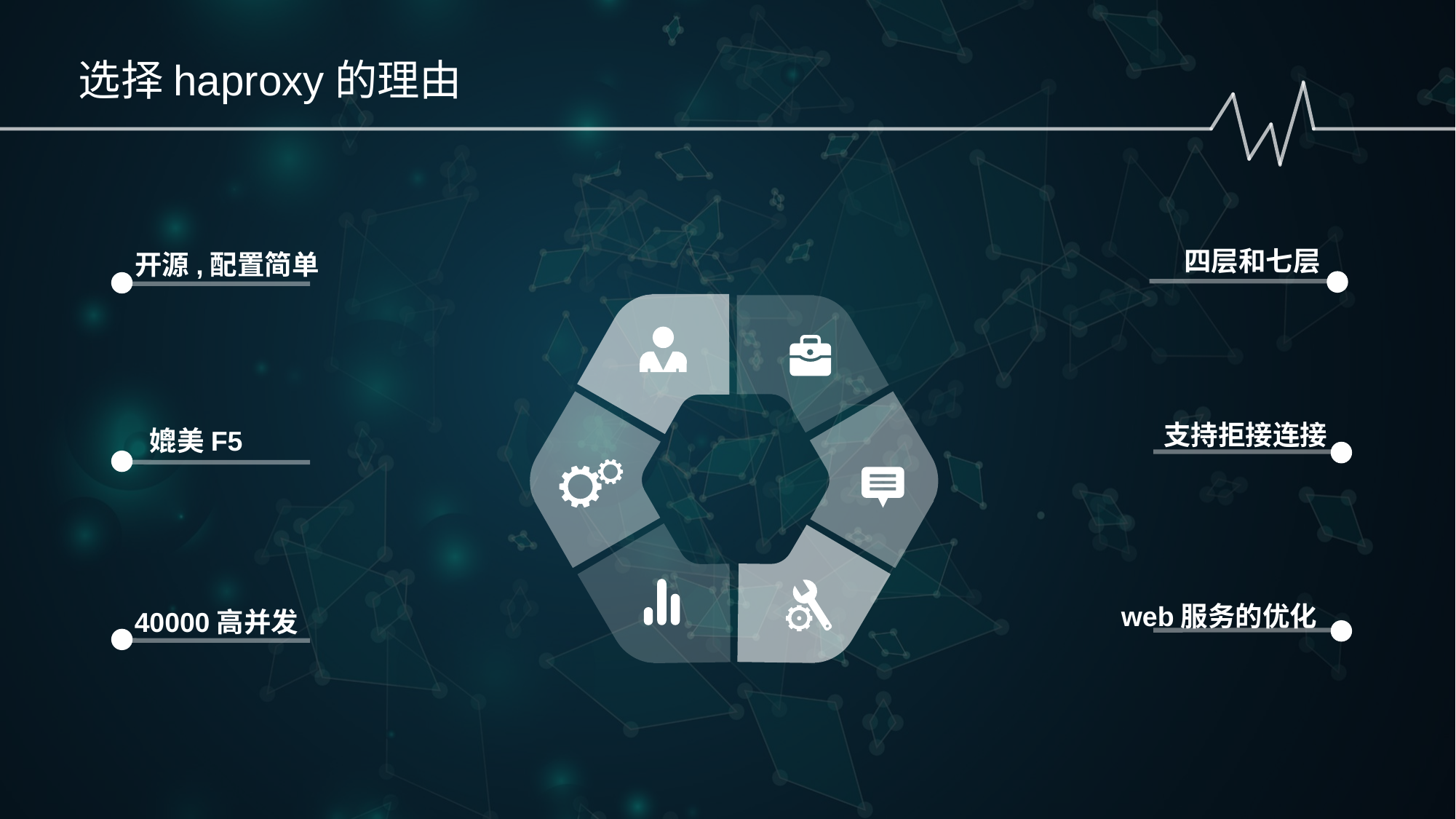

选择haproxy的理由
四层和七层

支持拒接连接

web服务的优化

开源,配置简单

   媲美F5
40000高并发